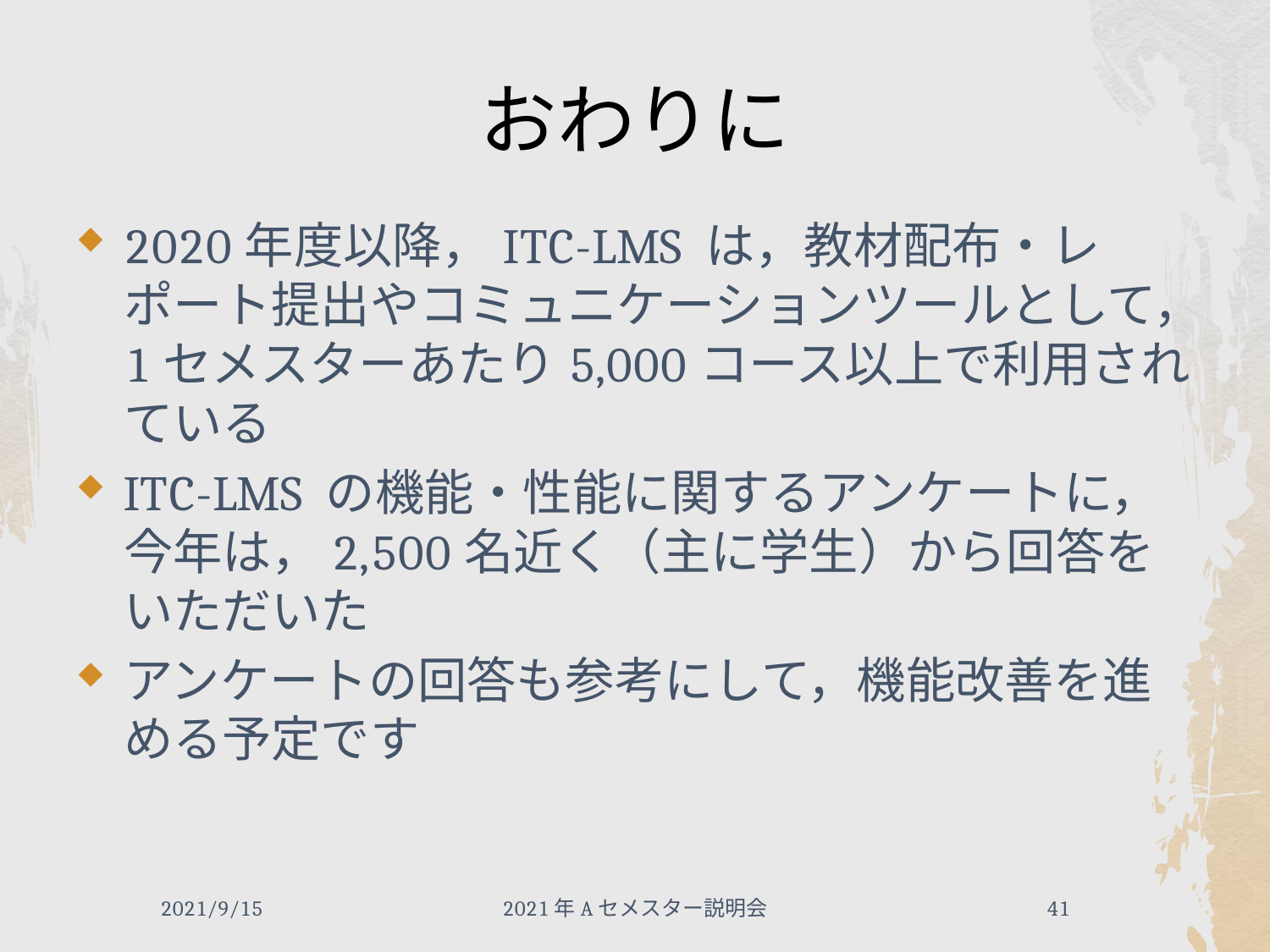

# おわりに
2020年度以降，ITC-LMS は，教材配布・レポート提出やコミュニケーションツールとして，1セメスターあたり5,000コース以上で利用されている
ITC-LMS の機能・性能に関するアンケートに，今年は，2,500名近く（主に学生）から回答をいただいた
アンケートの回答も参考にして，機能改善を進める予定です
2021/9/15
2021年Aセメスター説明会
41